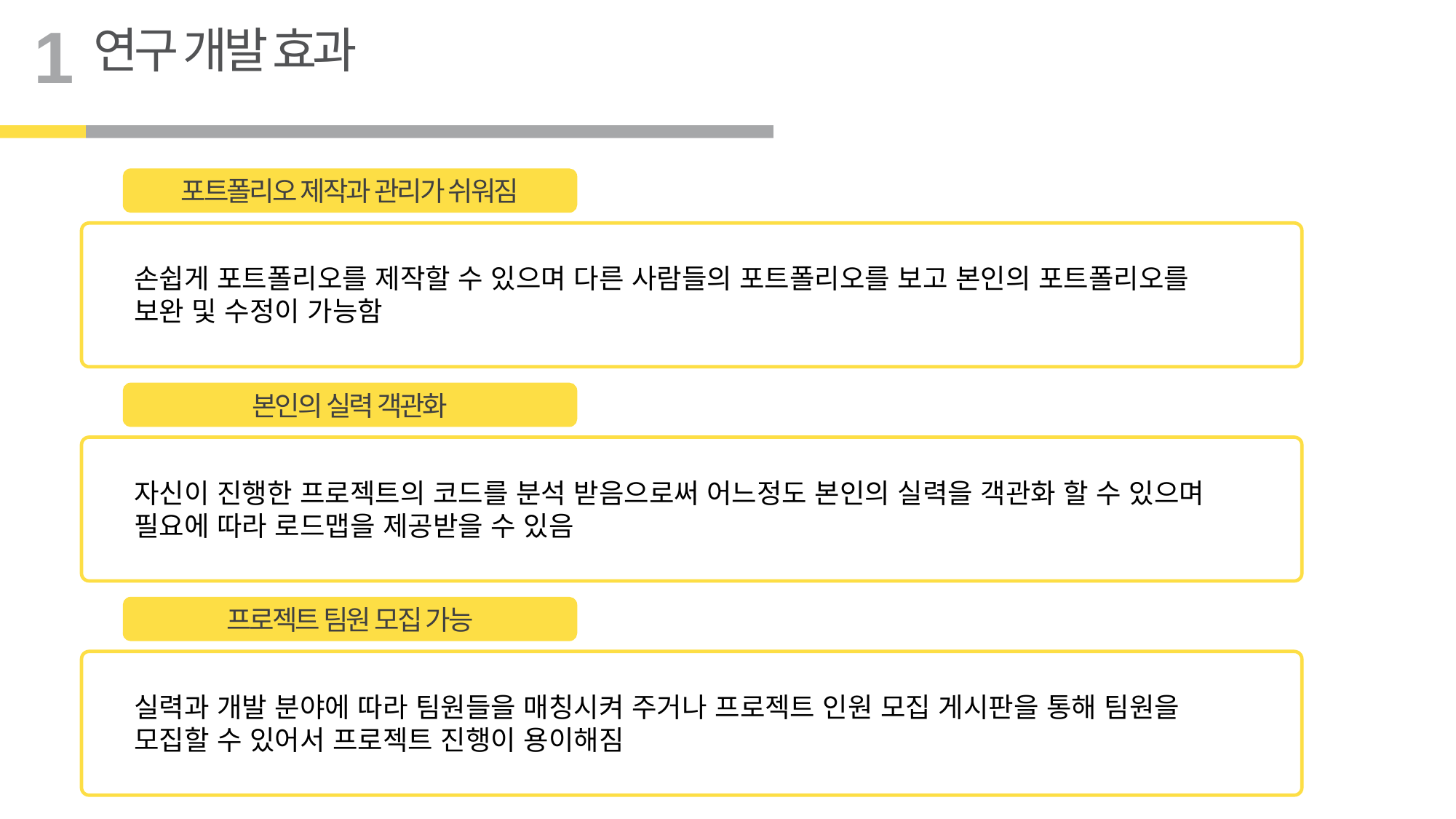

1
연구 개발 효과

포트폴리오 제작과 관리가 쉬워짐

손쉽게 포트폴리오를 제작할 수 있으며 다른 사람들의 포트폴리오를 보고 본인의 포트폴리오를 보완 및 수정이 가능함
본인의 실력 객관화

자신이 진행한 프로젝트의 코드를 분석 받음으로써 어느정도 본인의 실력을 객관화 할 수 있으며 필요에 따라 로드맵을 제공받을 수 있음
프로젝트 팀원 모집 가능

실력과 개발 분야에 따라 팀원들을 매칭시켜 주거나 프로젝트 인원 모집 게시판을 통해 팀원을 모집할 수 있어서 프로젝트 진행이 용이해짐